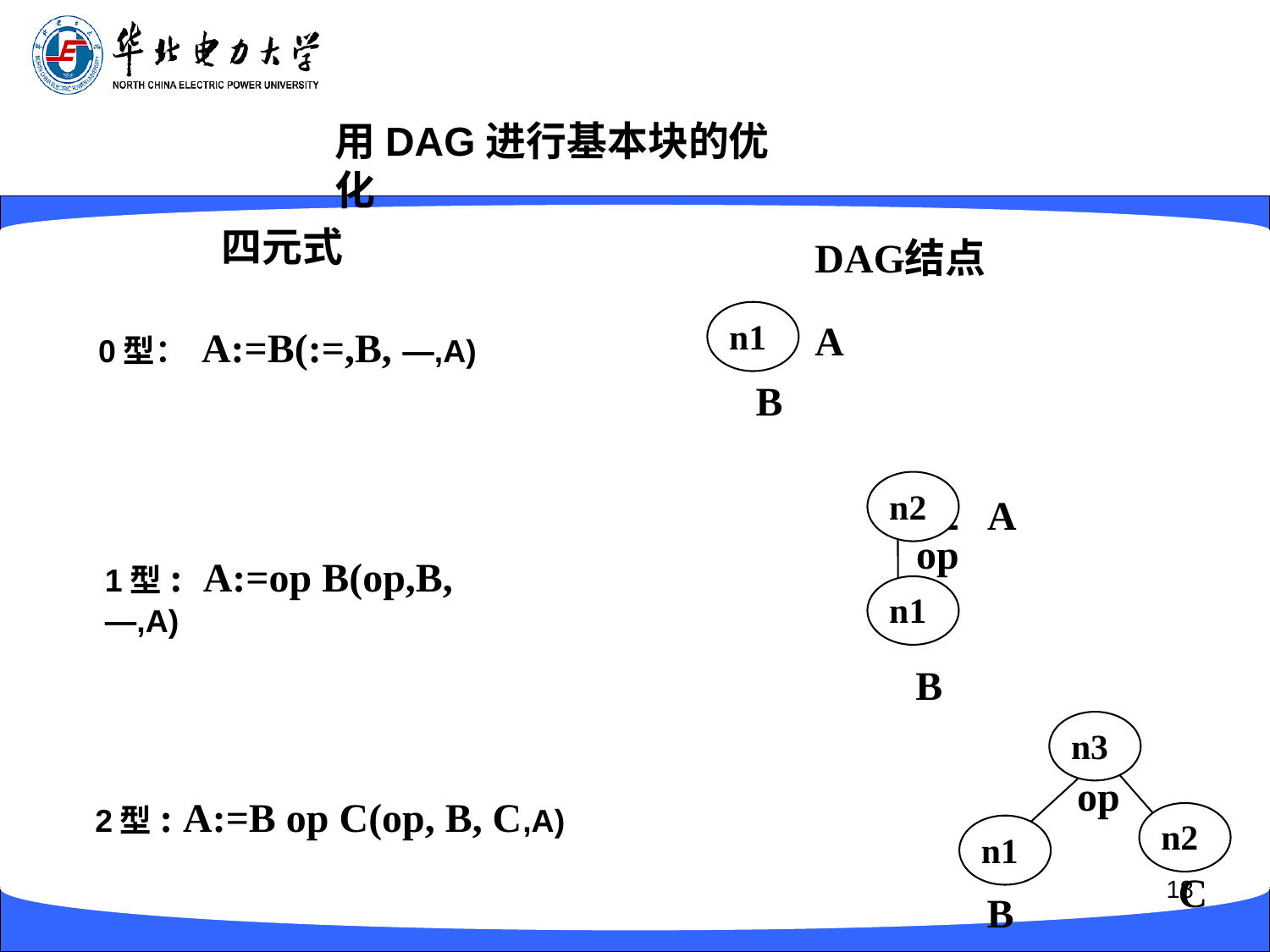

用DAG进行基本块的优化
四元式
DAG
结点

n1
n1

A
      B
0型： A:=B(:=,B, —,A)

n2
     n2   A

        op

      n1
n1
      B
1型:  A:=op B(op,B, —,A)
                                           A

n3

op

n2

n1
n2
n1
          C
B
2型: A:=B op C(op, B, C,A)
18